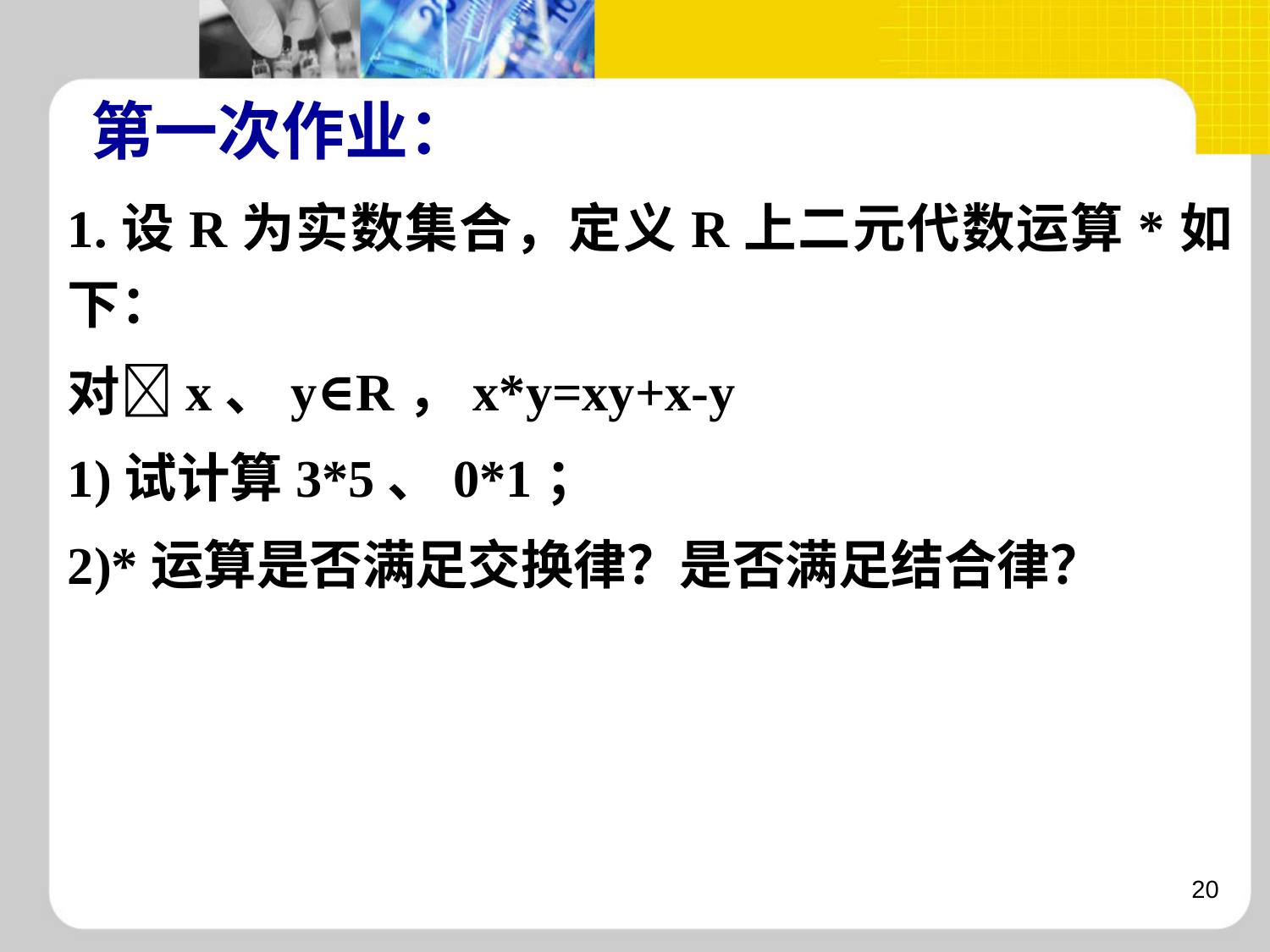

# 第一次作业：
1.设R为实数集合，定义R上二元代数运算*如下：
对∀x、y∈R，x*y=xy+x-y
1)试计算3*5、0*1；
2)*运算是否满足交换律？是否满足结合律？

20